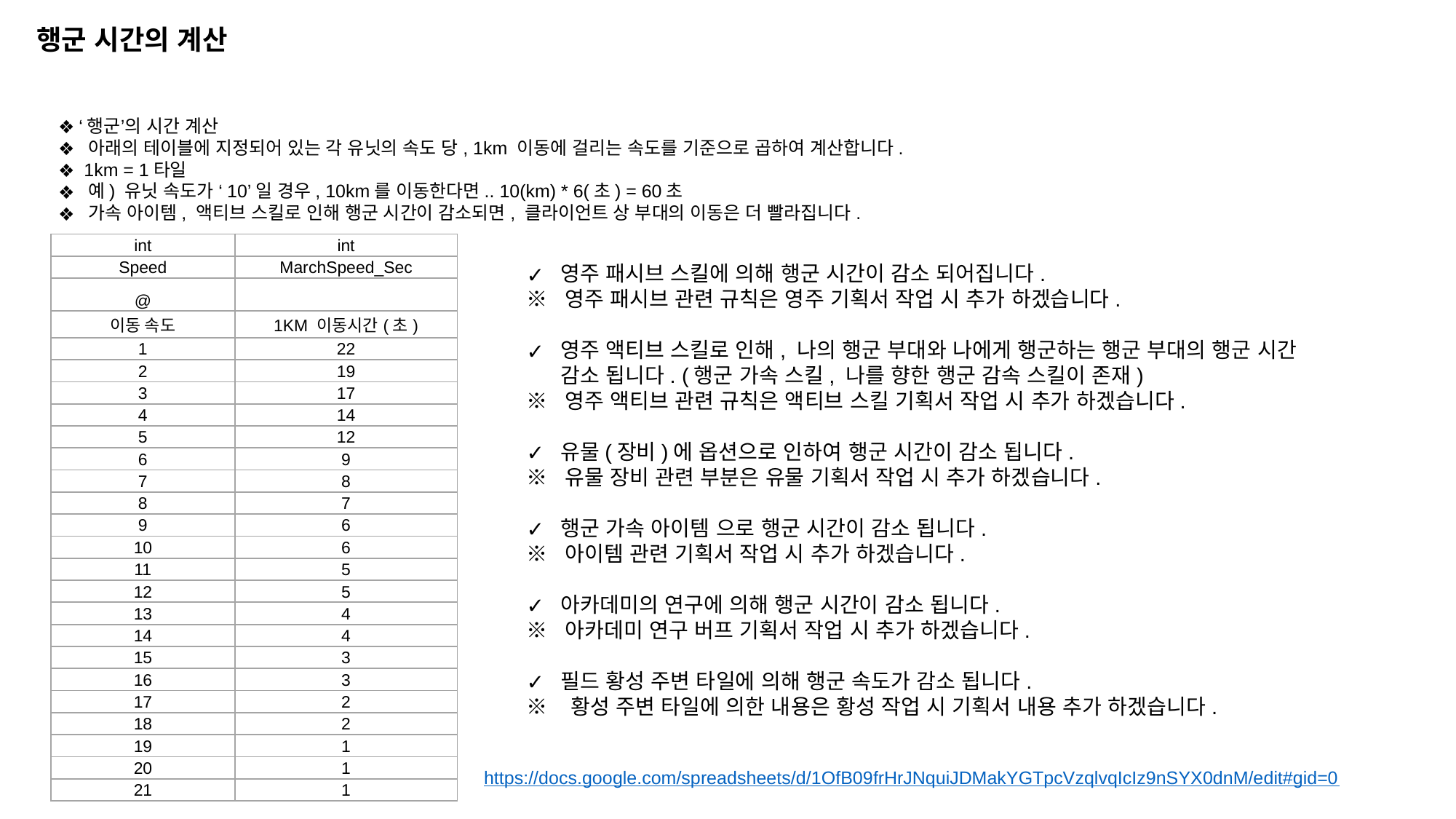

행군 시간의 계산

‘행군’의 시간 계산
 아래의 테이블에 지정되어 있는 각 유닛의 속도 당, 1km 이동에 걸리는 속도를 기준으로 곱하여 계산합니다.
 1km = 1타일
 예) 유닛 속도가 ‘10’일 경우, 10km를 이동한다면.. 10(km) * 6(초) = 60초
 가속 아이템, 액티브 스킬로 인해 행군 시간이 감소되면, 클라이언트 상 부대의 이동은 더 빨라집니다.
| int | int |
| --- | --- |
| Speed | MarchSpeed\_Sec |
| @ |  |
| 이동 속도 | 1KM 이동시간(초) |
| 1 | 22 |
| 2 | 19 |
| 3 | 17 |
| 4 | 14 |
| 5 | 12 |
| 6 | 9 |
| 7 | 8 |
| 8 | 7 |
| 9 | 6 |
| 10 | 6 |
| 11 | 5 |
| 12 | 5 |
| 13 | 4 |
| 14 | 4 |
| 15 | 3 |
| 16 | 3 |
| 17 | 2 |
| 18 | 2 |
| 19 | 1 |
| 20 | 1 |
| 21 | 1 |
영주 패시브 스킬에 의해 행군 시간이 감소 되어집니다.
※  영주 패시브 관련 규칙은 영주 기획서 작업 시 추가 하겠습니다.

영주 액티브 스킬로 인해, 나의 행군 부대와 나에게 행군하는 행군 부대의 행군 시간 감소 됩니다. (행군 가속 스킬, 나를 향한 행군 감속 스킬이 존재)
※  영주 액티브 관련 규칙은 액티브 스킬 기획서 작업 시 추가 하겠습니다.

유물(장비)에 옵션으로 인하여 행군 시간이 감소 됩니다.
※  유물 장비 관련 부분은 유물 기획서 작업 시 추가 하겠습니다.

행군 가속 아이템 으로 행군 시간이 감소 됩니다.
※  아이템 관련 기획서 작업 시 추가 하겠습니다.

아카데미의 연구에 의해 행군 시간이 감소 됩니다.
※  아카데미 연구 버프 기획서 작업 시 추가 하겠습니다.

필드 황성 주변 타일에 의해 행군 속도가 감소 됩니다.
※   황성 주변 타일에 의한 내용은 황성 작업 시 기획서 내용 추가 하겠습니다.
https://docs.google.com/spreadsheets/d/1OfB09frHrJNquiJDMakYGTpcVzqlvqIcIz9nSYX0dnM/edit#gid=0